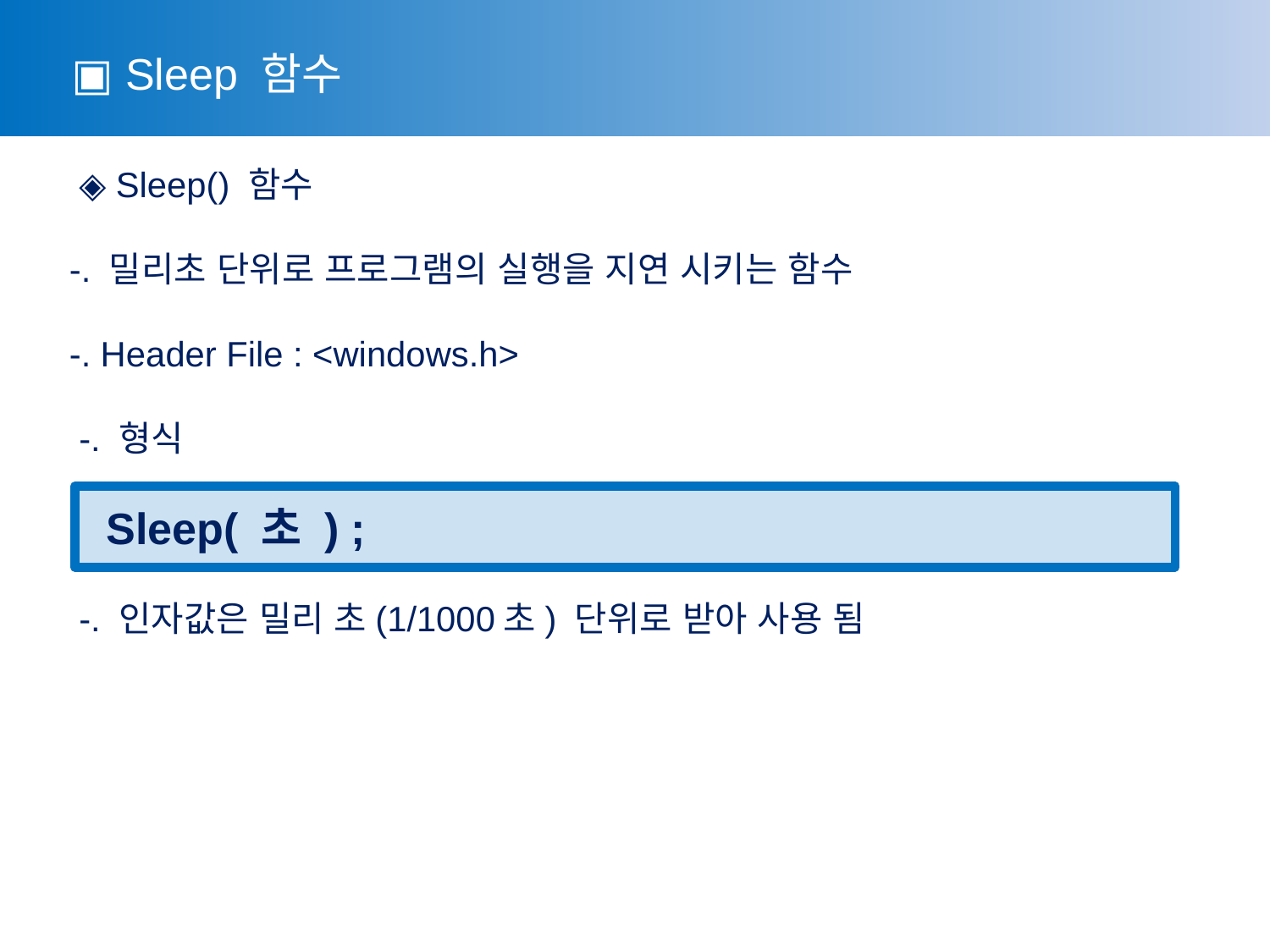

▣ Sleep 함수
 ◈ Sleep() 함수

-. 밀리초 단위로 프로그램의 실행을 지연 시키는 함수

-. Header File : <windows.h>

 -. 형식

   Sleep( 초 ) ;

 -. 인자값은 밀리 초(1/1000초) 단위로 받아 사용 됨